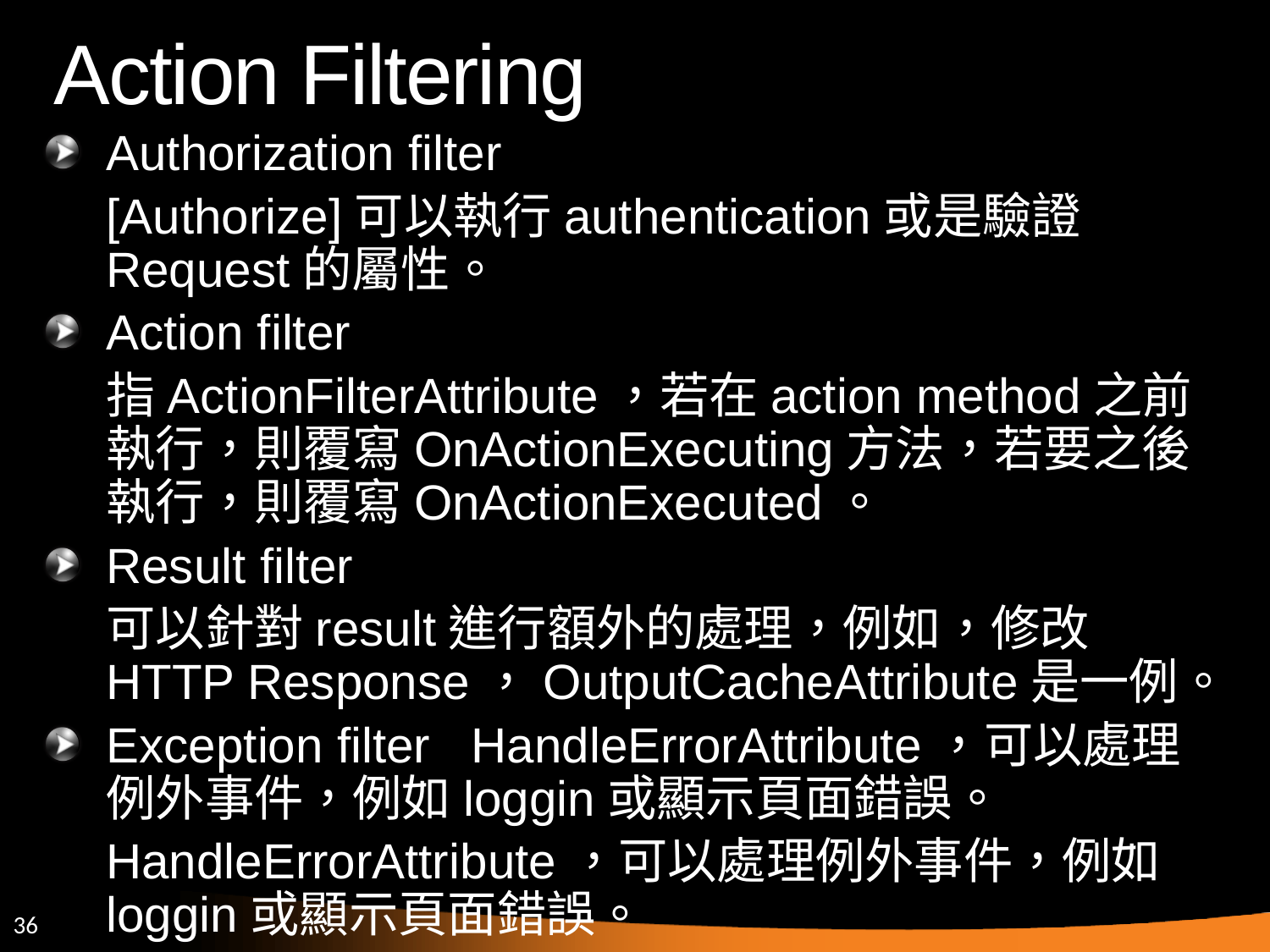

# Action Filtering
Authorization filter
	[Authorize]可以執行authentication或是驗證Request的屬性。
Action filter
	指ActionFilterAttribute，若在action method之前執行，則覆寫OnActionExecuting方法，若要之後執行，則覆寫OnActionExecuted。
Result filter
	可以針對result進行額外的處理，例如，修改HTTP Response，OutputCacheAttribute是一例。
Exception filter   HandleErrorAttribute，可以處理例外事件，例如loggin或顯示頁面錯誤。
	HandleErrorAttribute，可以處理例外事件，例如loggin或顯示頁面錯誤。